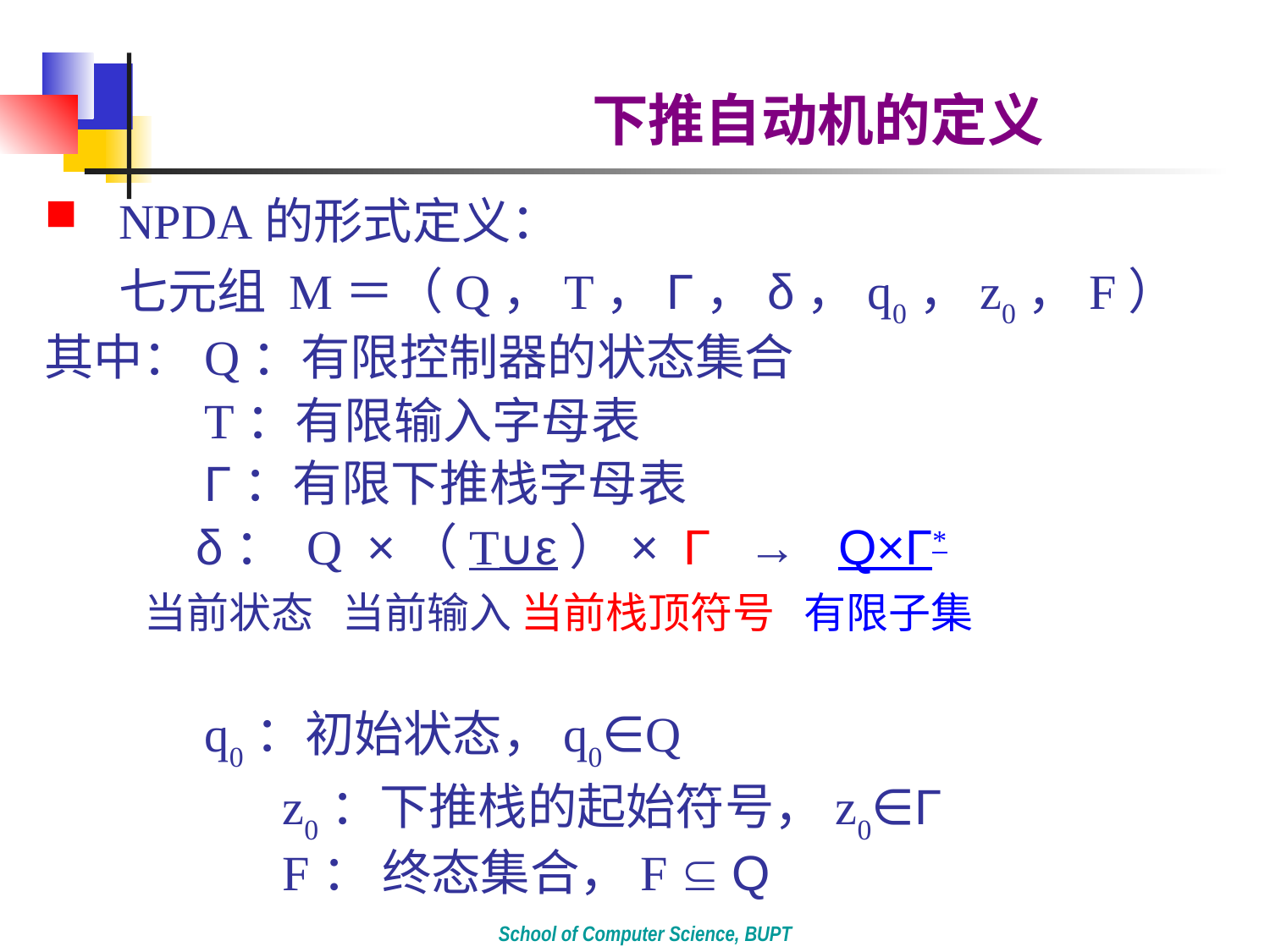

# 下推自动机的定义
NPDA的形式定义：
	七元组 M＝（Q，T，Γ，δ，q0，z0，F）
其中：Q：有限控制器的状态集合
             T：有限输入字母表
             Γ：有限下推栈字母表
           δ： Q  ×（T∪ε）×  Γ   →   Q×Γ*
        当前状态   当前输入 当前栈顶符号   有限子集

	       q0：初始状态，q0∈Q
          	   z0：下推栈的起始符号，z0∈Γ
		   F： 终态集合，F ⊆ Q
School of Computer Science, BUPT
4